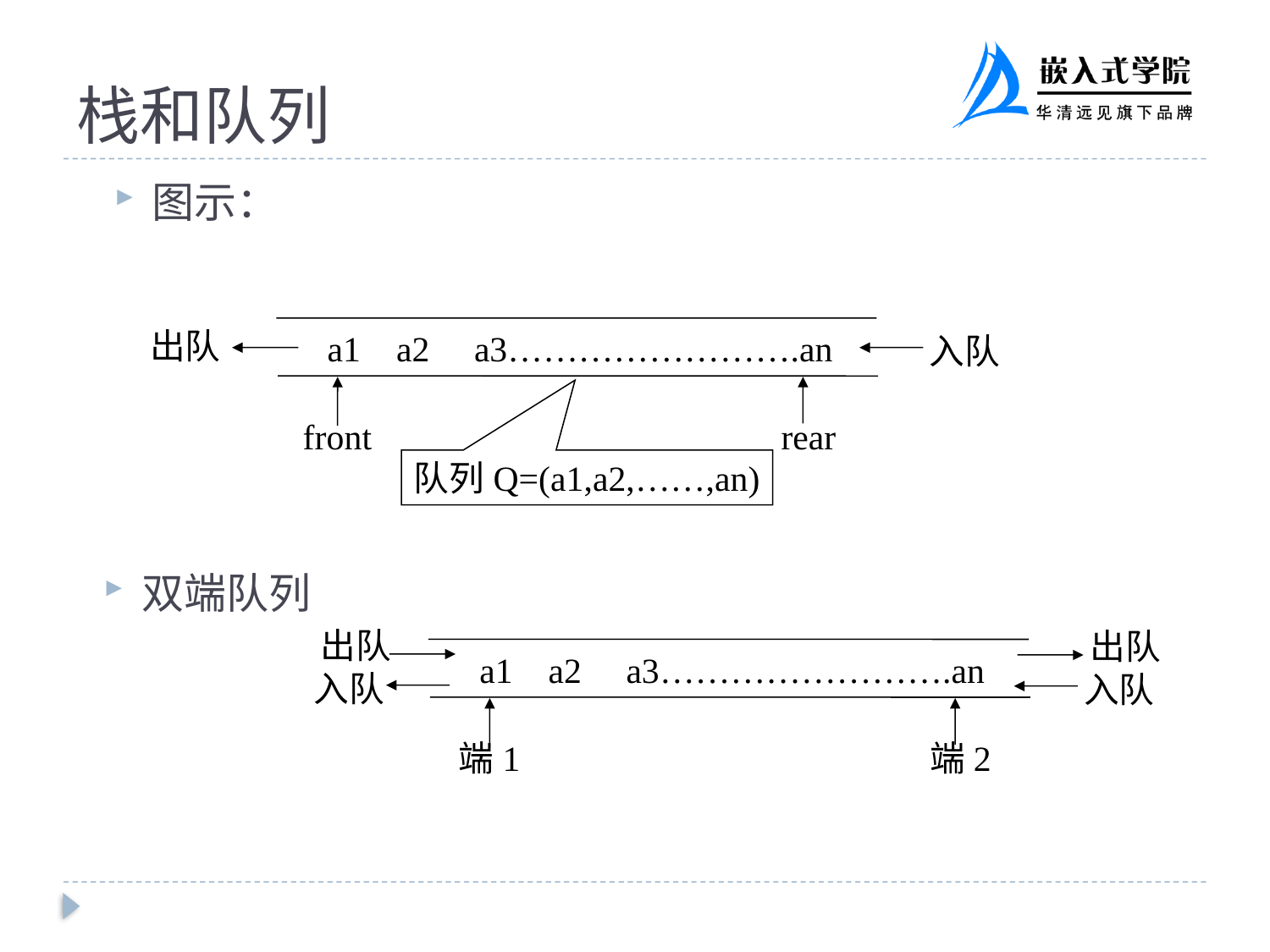

# 栈和队列
图示：
出队

a1    a2     a3…………………….an
入队

front
rear
队列Q=(a1,a2,……,an)
双端队列
出队
出队

入队

a1    a2     a3…………………….an

入队

端1
端2
101